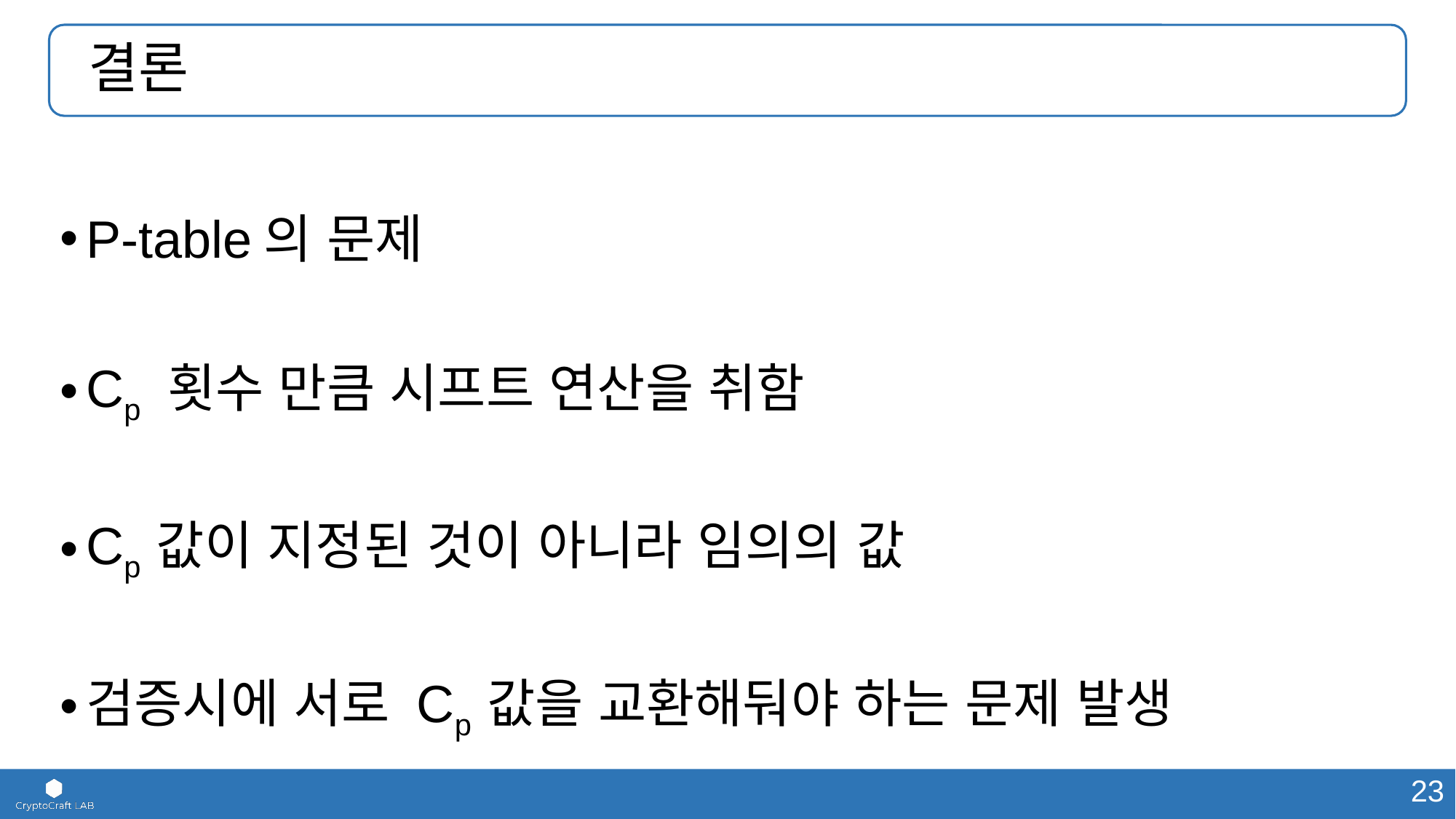

# 결론
P-table의 문제
Cp 횟수 만큼 시프트 연산을 취함
Cp 값이 지정된 것이 아니라 임의의 값
검증시에 서로 Cp 값을 교환해둬야 하는 문제 발생